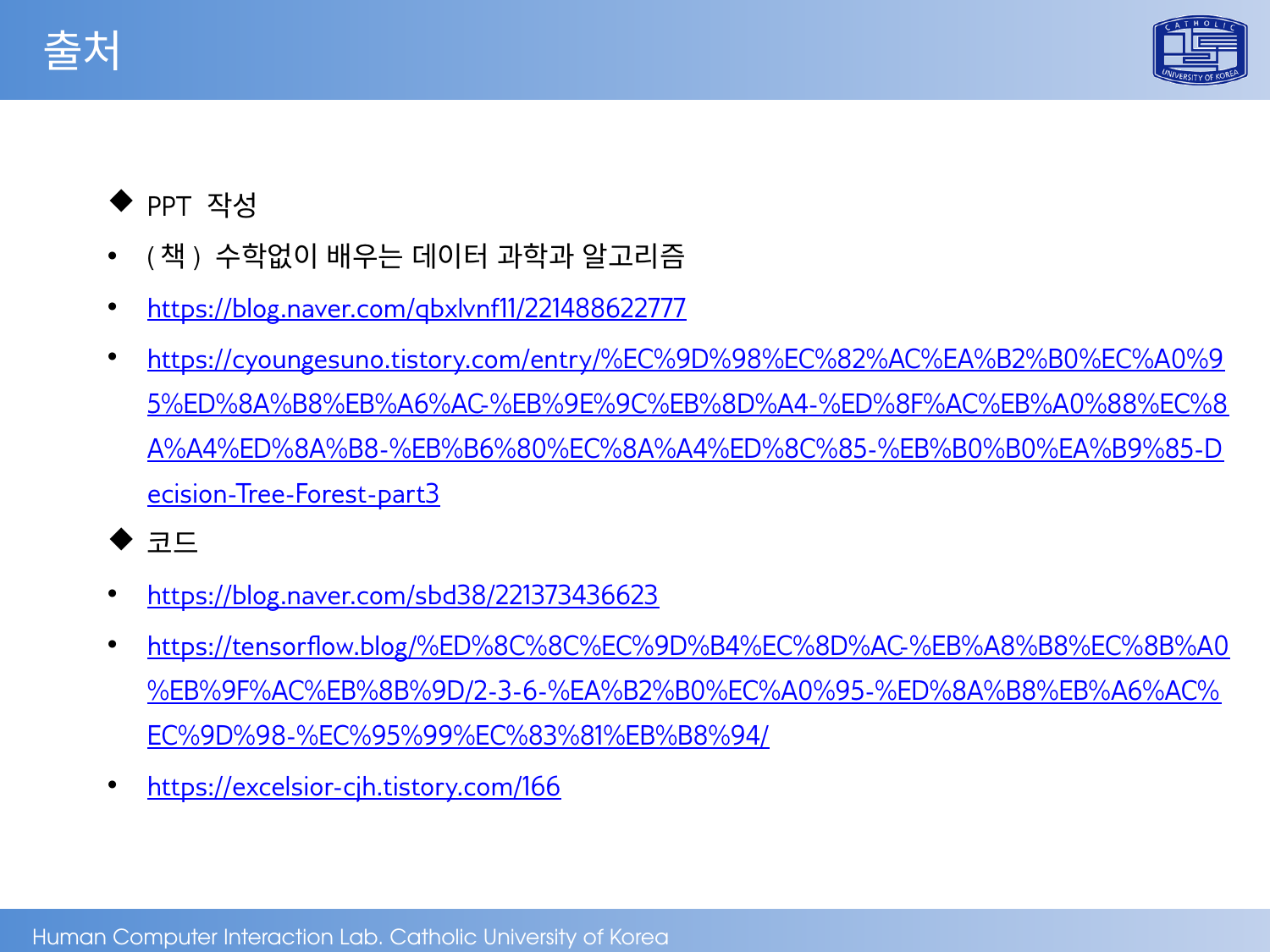

출처
PPT 작성
(책) 수학없이 배우는 데이터 과학과 알고리즘
https://blog.naver.com/qbxlvnf11/221488622777
https://cyoungesuno.tistory.com/entry/%EC%9D%98%EC%82%AC%EA%B2%B0%EC%A0%95%ED%8A%B8%EB%A6%AC-%EB%9E%9C%EB%8D%A4-%ED%8F%AC%EB%A0%88%EC%8A%A4%ED%8A%B8-%EB%B6%80%EC%8A%A4%ED%8C%85-%EB%B0%B0%EA%B9%85-Decision-Tree-Forest-part3
코드
https://blog.naver.com/sbd38/221373436623
https://tensorflow.blog/%ED%8C%8C%EC%9D%B4%EC%8D%AC-%EB%A8%B8%EC%8B%A0%EB%9F%AC%EB%8B%9D/2-3-6-%EA%B2%B0%EC%A0%95-%ED%8A%B8%EB%A6%AC%EC%9D%98-%EC%95%99%EC%83%81%EB%B8%94/
https://excelsior-cjh.tistory.com/166